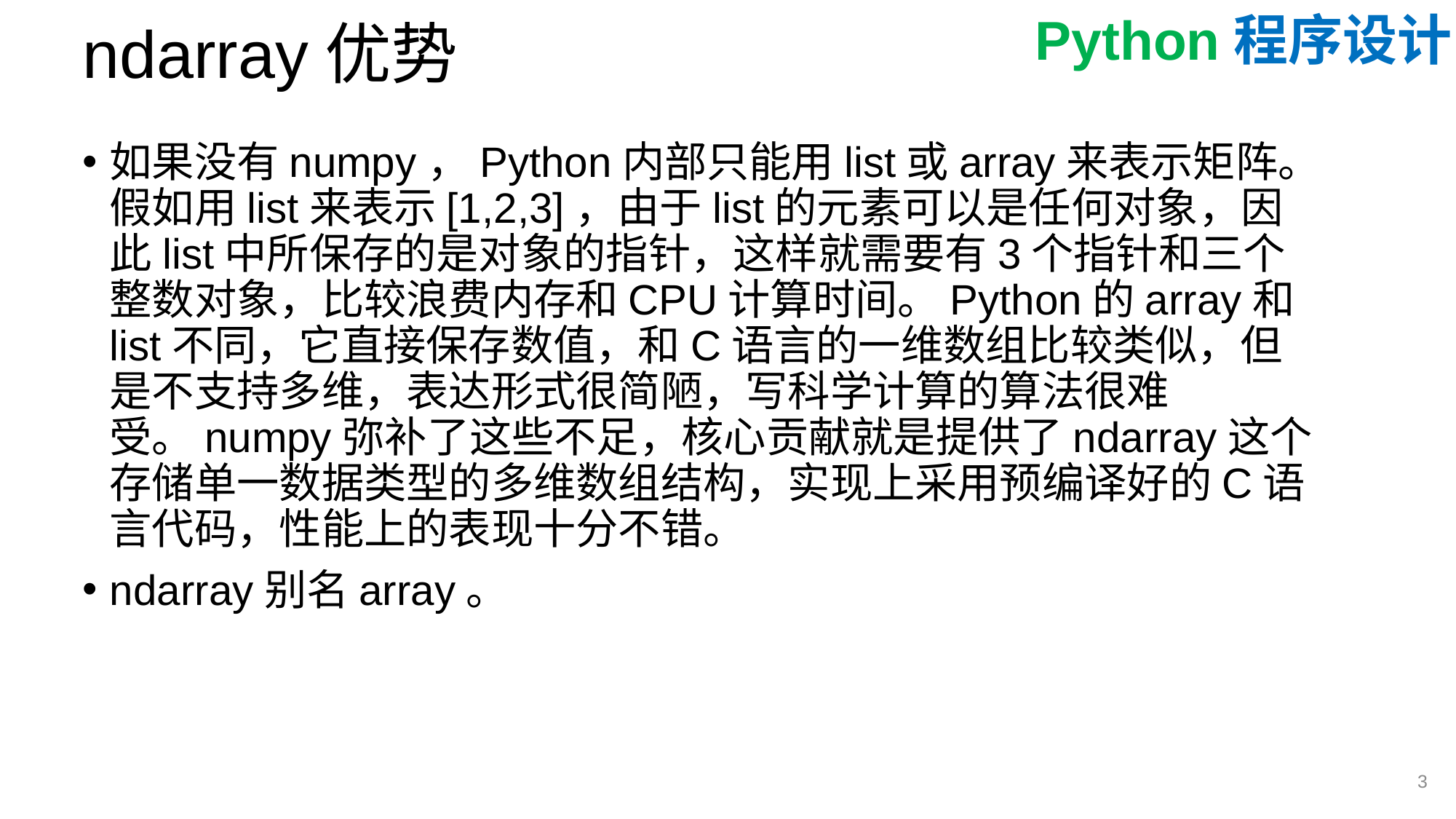

# ndarray优势
如果没有numpy，Python内部只能用list或array来表示矩阵。假如用list来表示[1,2,3]，由于list的元素可以是任何对象，因此list中所保存的是对象的指针，这样就需要有3个指针和三个整数对象，比较浪费内存和CPU计算时间。Python的array和list不同，它直接保存数值，和C语言的一维数组比较类似，但是不支持多维，表达形式很简陋，写科学计算的算法很难受。numpy弥补了这些不足，核心贡献就是提供了ndarray这个存储单一数据类型的多维数组结构，实现上采用预编译好的C语言代码，性能上的表现十分不错。
ndarray别名array。
3